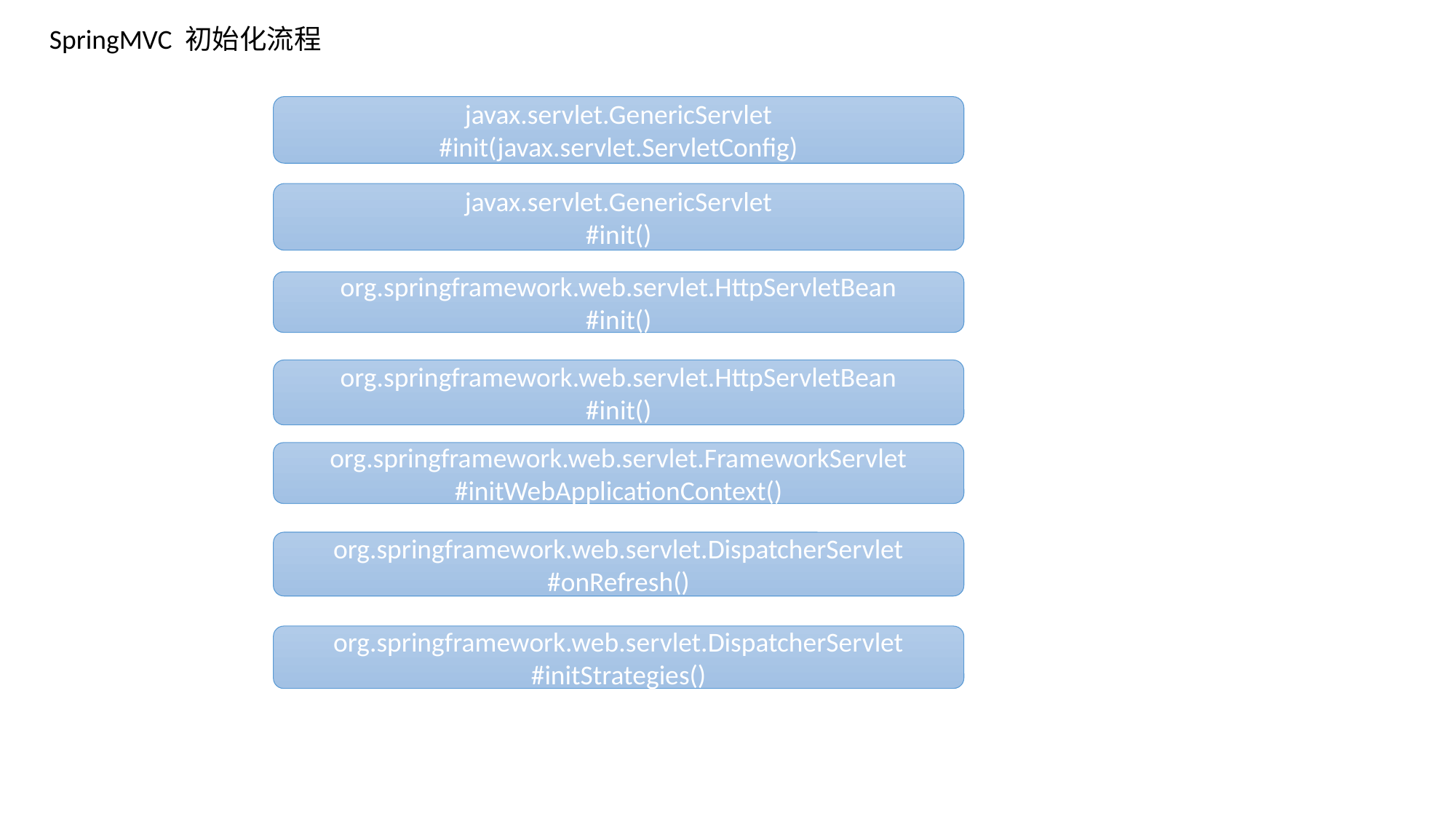

SpringMVC 初始化流程
javax.servlet.GenericServlet
#init(javax.servlet.ServletConfig)
javax.servlet.GenericServlet
#init()
org.springframework.web.servlet.HttpServletBean
#init()
org.springframework.web.servlet.HttpServletBean
#init()

org.springframework.web.servlet.FrameworkServlet
#initWebApplicationContext()
org.springframework.web.servlet.DispatcherServlet
#onRefresh()
org.springframework.web.servlet.DispatcherServlet
#initStrategies()